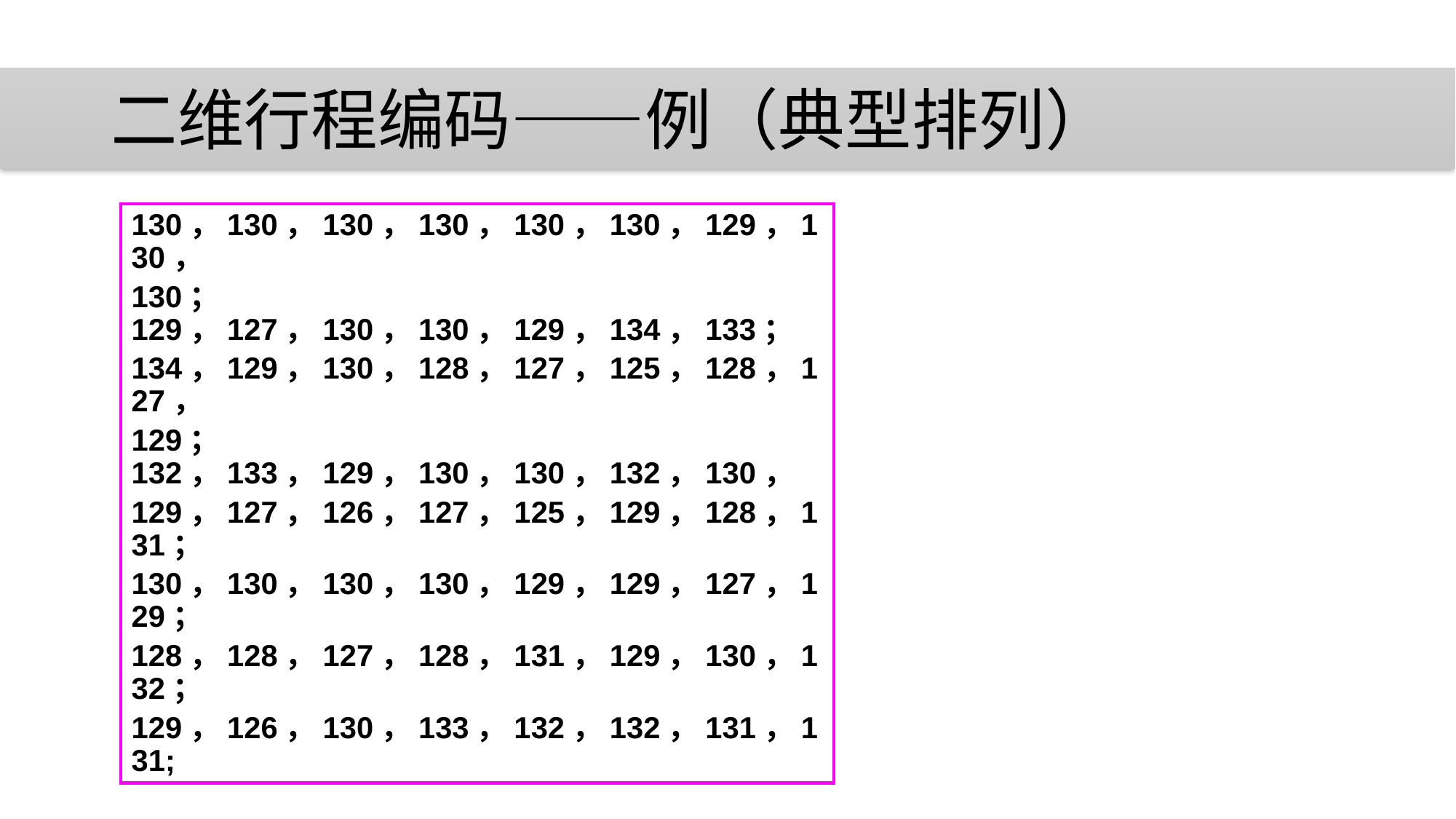

# 二维行程编码——例（典型排列）

130，130，130，130，130，130，129，130，
130；129，127，130，130，129，134，133；
134，129，130，128，127，125，128，127，
129；132，133，129，130，130，132，130，
129，127，126，127，125，129，128，131；
130，130，130，130，129，129，127，129；
128，128，127，128，131，129，130，132；
129，126，130，133，132，132，131，131;